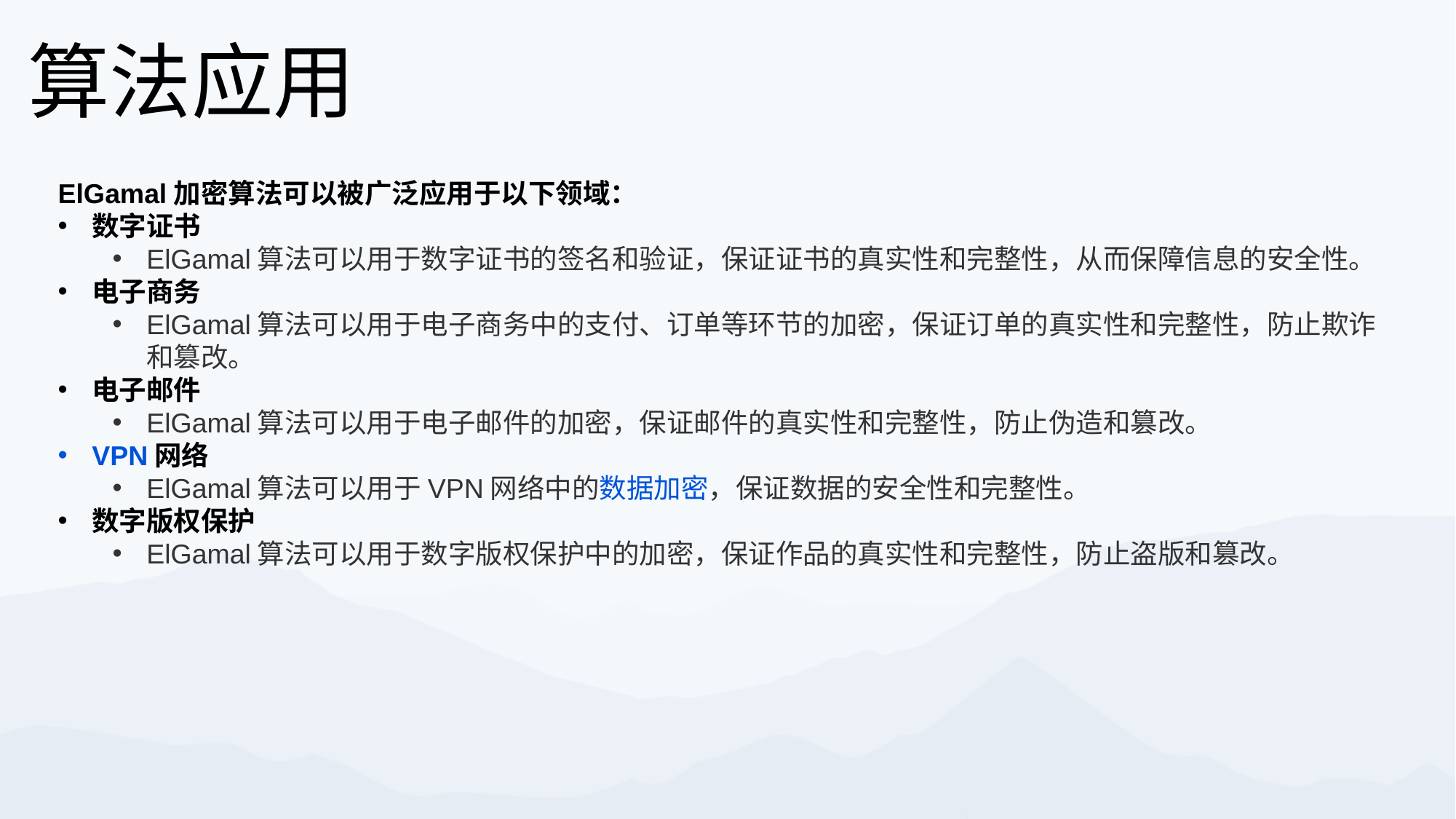

算法应用
ElGamal加密算法可以被广泛应用于以下领域：
数字证书
ElGamal算法可以用于数字证书的签名和验证，保证证书的真实性和完整性，从而保障信息的安全性。
电子商务
ElGamal算法可以用于电子商务中的支付、订单等环节的加密，保证订单的真实性和完整性，防止欺诈和篡改。
电子邮件
ElGamal算法可以用于电子邮件的加密，保证邮件的真实性和完整性，防止伪造和篡改。
VPN网络
ElGamal算法可以用于VPN网络中的数据加密，保证数据的安全性和完整性。
数字版权保护
ElGamal算法可以用于数字版权保护中的加密，保证作品的真实性和完整性，防止盗版和篡改。